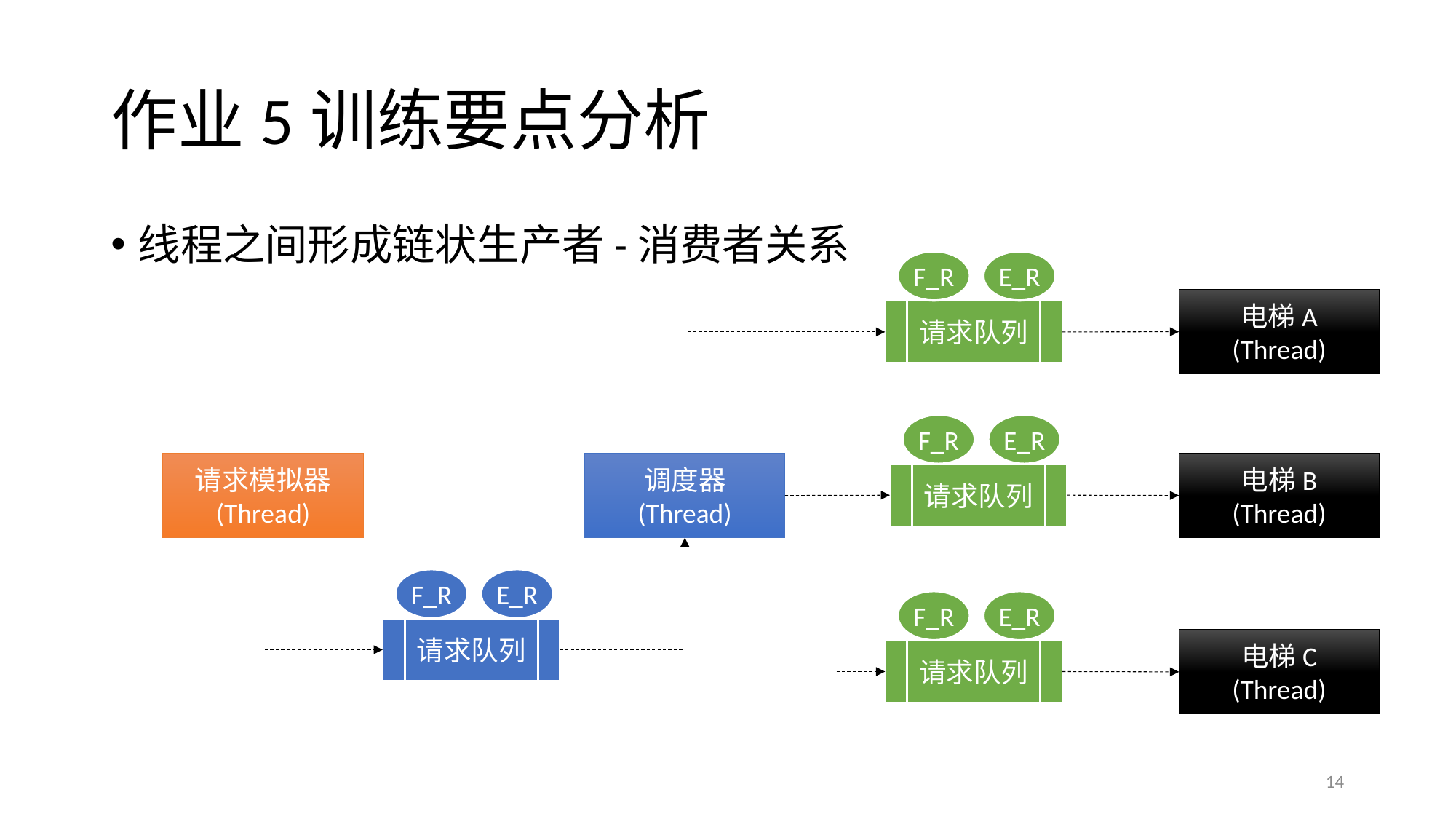

# 作业5训练要点分析
线程之间形成链状生产者-消费者关系
F_R
E_R
电梯A
(Thread)
请求队列
F_R
E_R
请求模拟器
(Thread)
调度器
(Thread)
电梯B
(Thread)
请求队列
F_R
E_R
F_R
E_R
请求队列
电梯C
(Thread)
请求队列
14